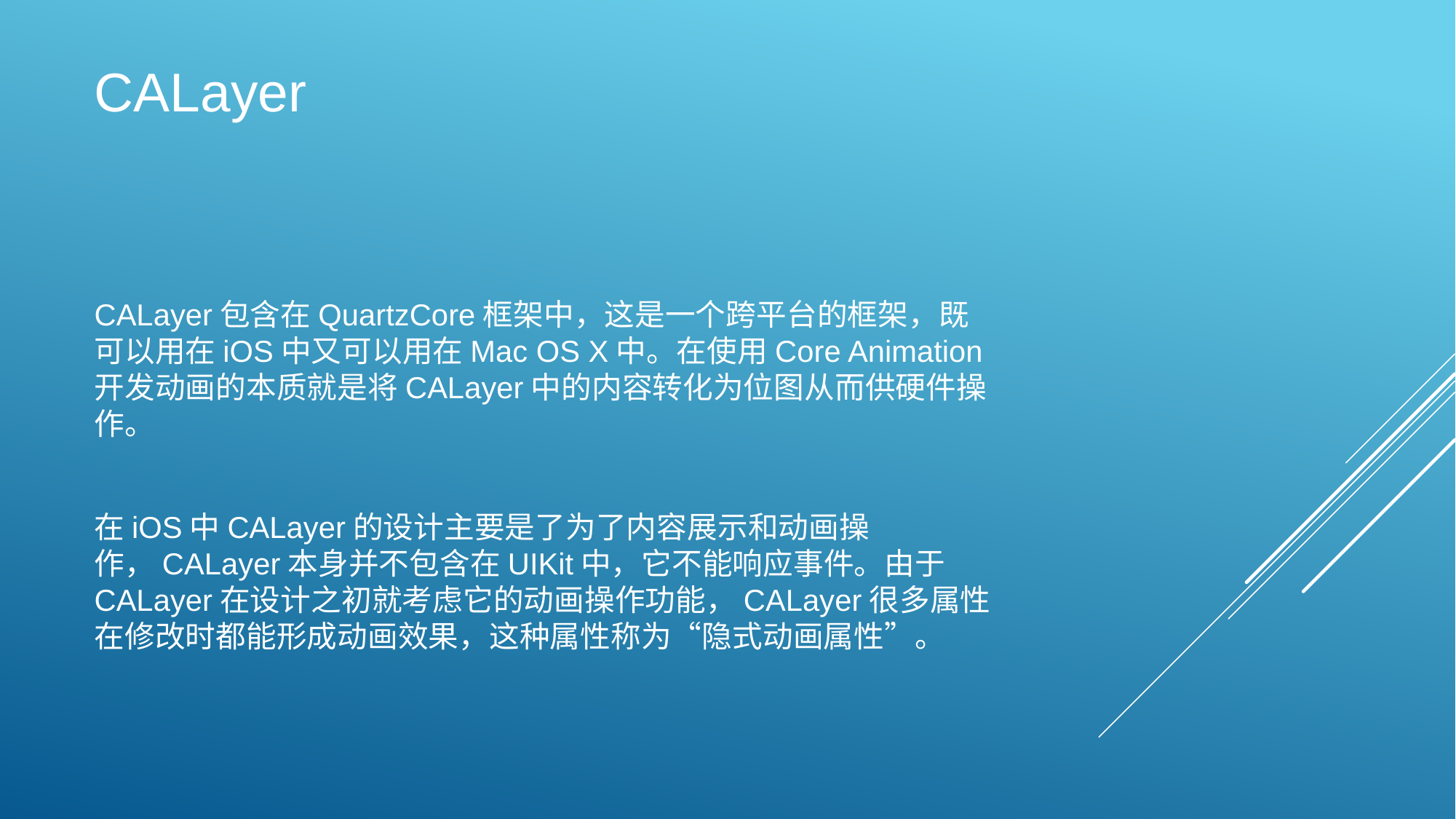

# CALayer
CALayer包含在QuartzCore框架中，这是一个跨平台的框架，既可以用在iOS中又可以用在Mac OS X中。在使用Core Animation开发动画的本质就是将CALayer中的内容转化为位图从而供硬件操作。

在iOS中CALayer的设计主要是了为了内容展示和动画操作，CALayer本身并不包含在UIKit中，它不能响应事件。由于CALayer在设计之初就考虑它的动画操作功能，CALayer很多属性在修改时都能形成动画效果，这种属性称为“隐式动画属性”。